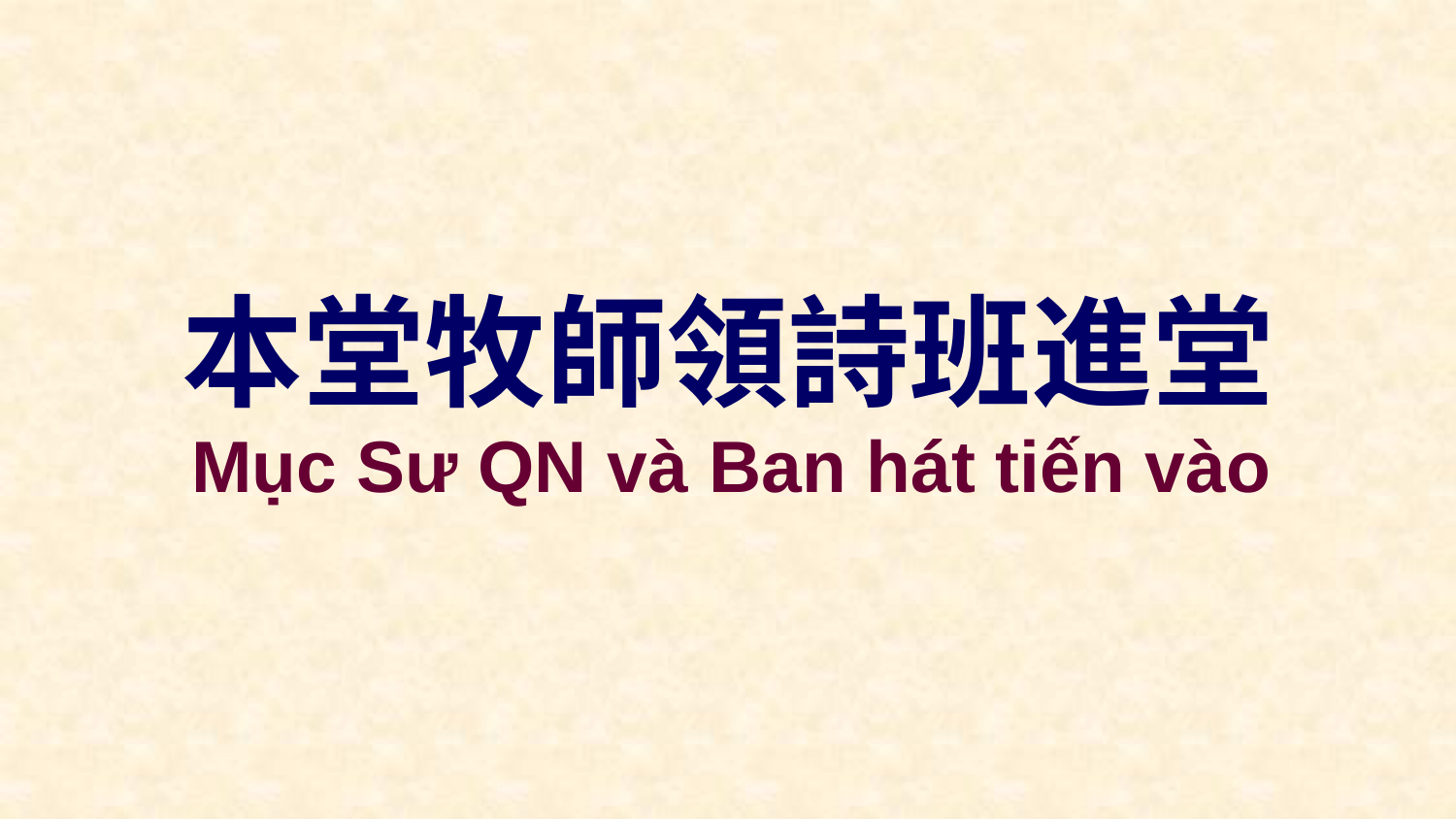

本堂牧師領詩班進堂
Mục Sư QN và Ban hát tiến vào